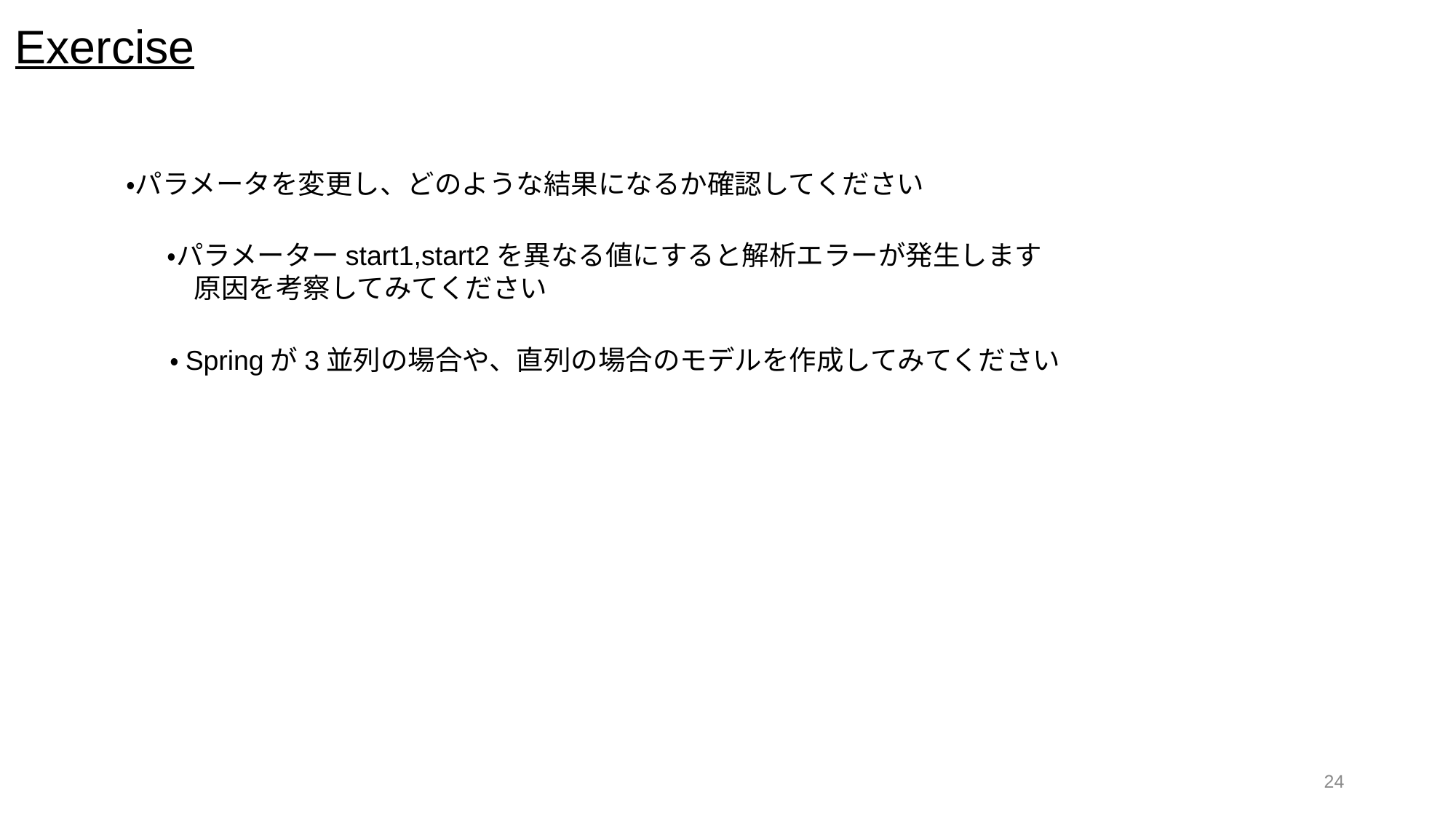

Exercise
・パラメータを変更し、どのような結果になるか確認してください
・パラメーターstart1,start2を異なる値にすると解析エラーが発生します
　原因を考察してみてください
・Springが3並列の場合や、直列の場合のモデルを作成してみてください
24